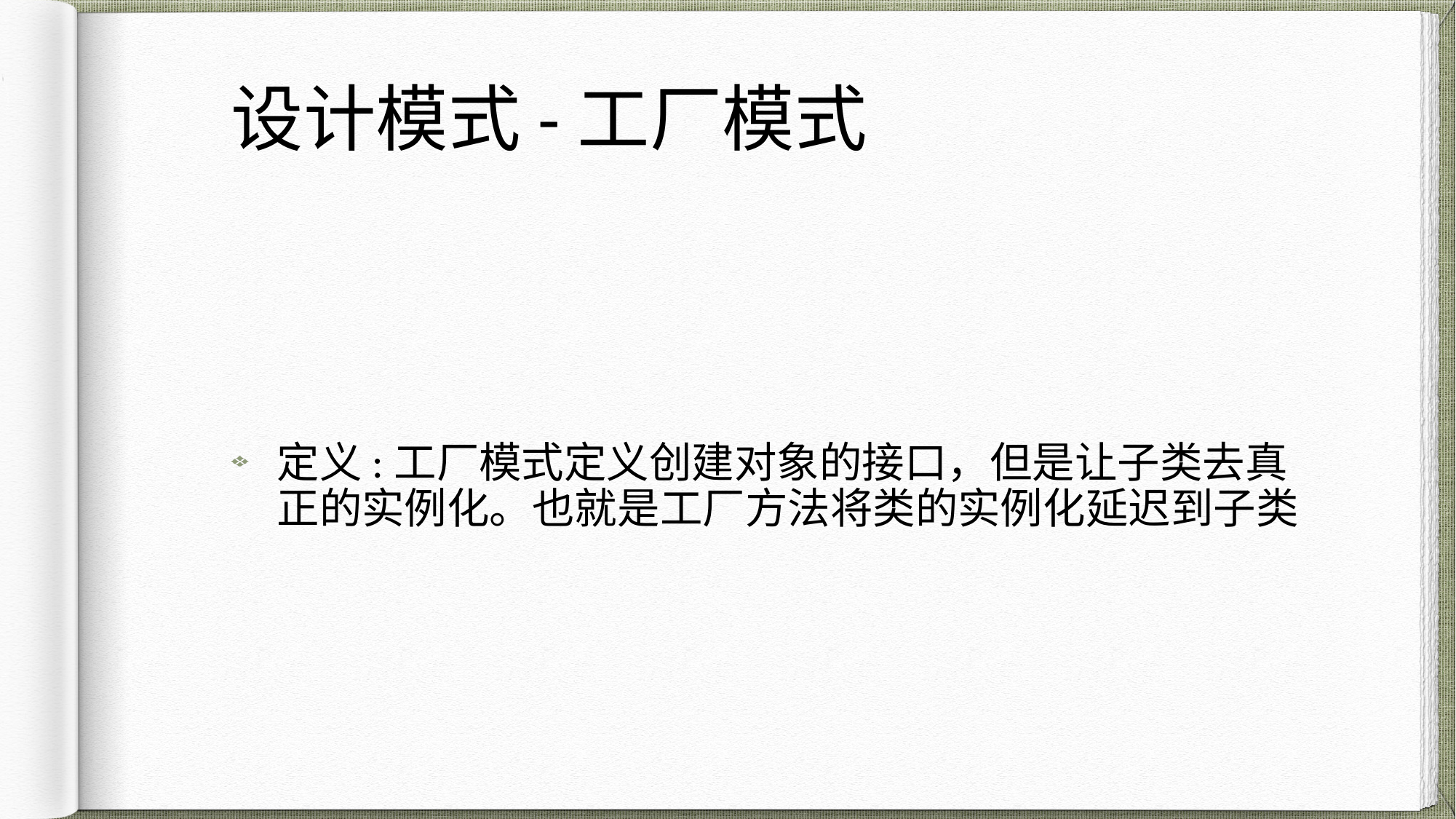

# 设计模式-工厂模式
定义:工厂模式定义创建对象的接口，但是让子类去真正的实例化。也就是工厂方法将类的实例化延迟到子类